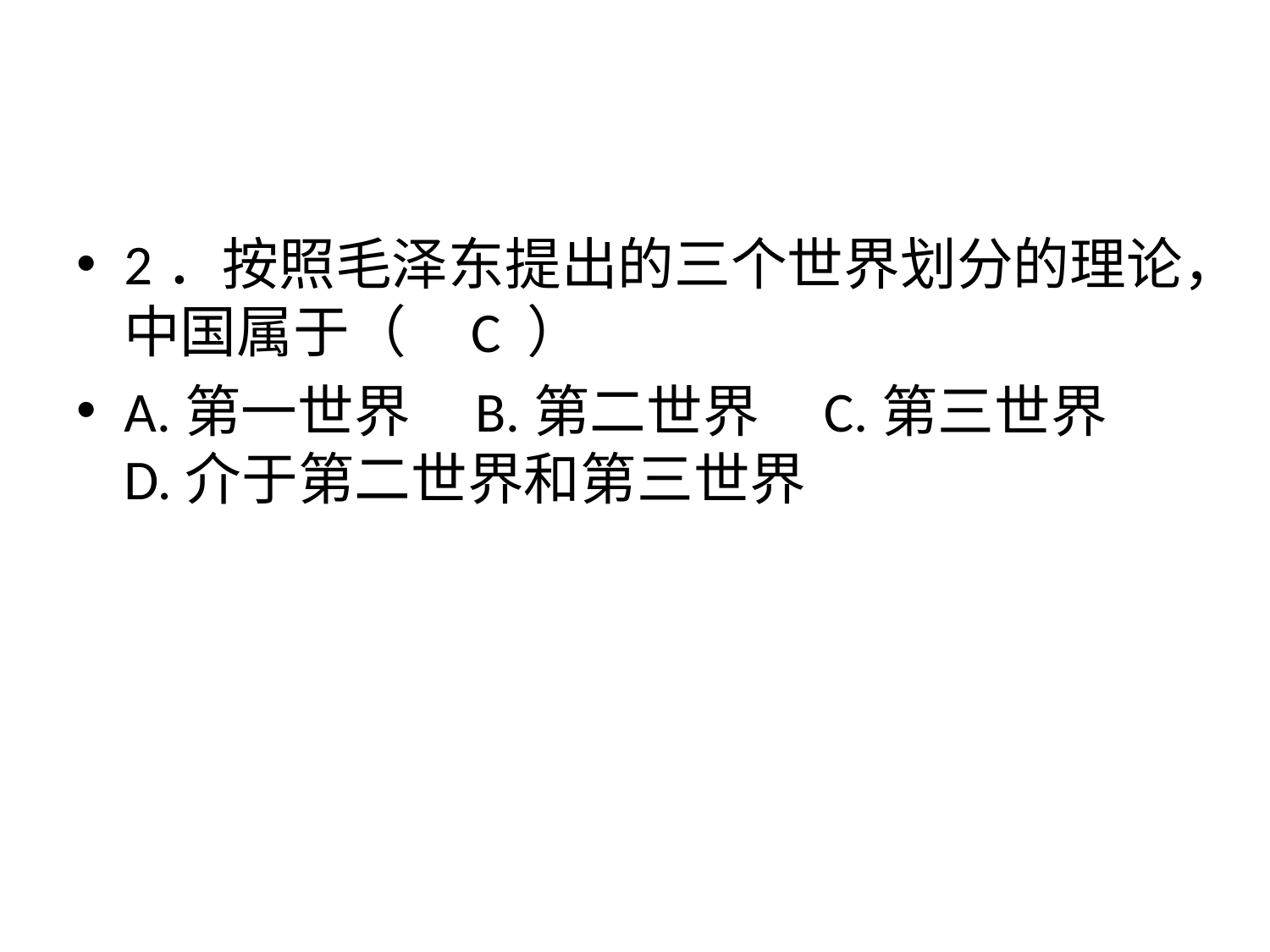

#
2．按照毛泽东提出的三个世界划分的理论，中国属于（    C ）
A.第一世界    B.第二世界    C.第三世界    D.介于第二世界和第三世界